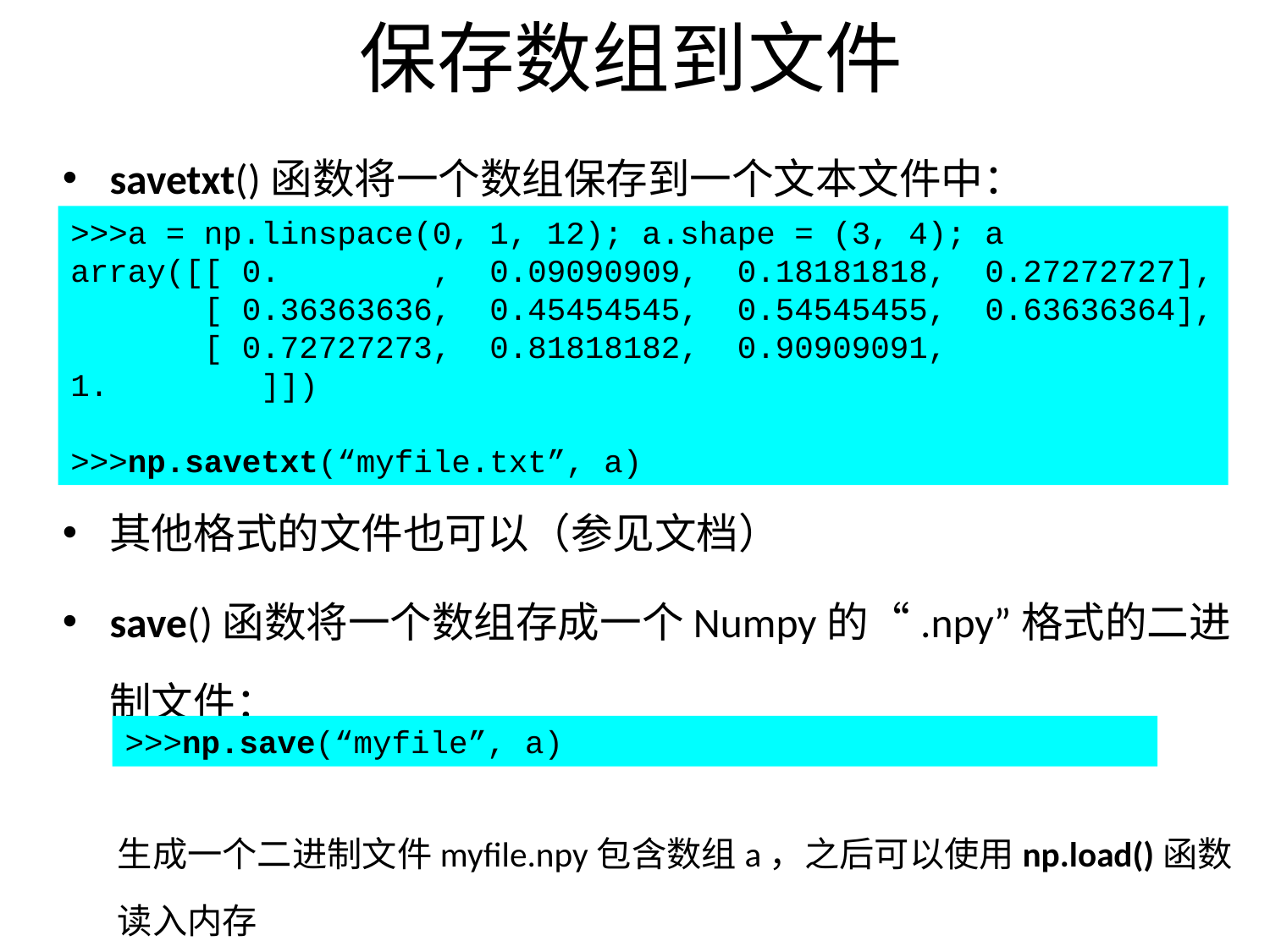

# 保存数组到文件
savetxt()函数将一个数组保存到一个文本文件中：

其他格式的文件也可以（参见文档）
save()函数将一个数组存成一个Numpy的“.npy”格式的二进制文件：

生成一个二进制文件myfile.npy包含数组a，之后可以使用np.load()函数读入内存
>>>a = np.linspace(0, 1, 12); a.shape = (3, 4); a
array([[ 0.        ,  0.09090909,  0.18181818,  0.27272727],
       [ 0.36363636,  0.45454545,  0.54545455,  0.63636364],
       [ 0.72727273,  0.81818182,  0.90909091,  1.        ]])

>>>np.savetxt(“myfile.txt”, a)
>>>np.save(“myfile”, a)